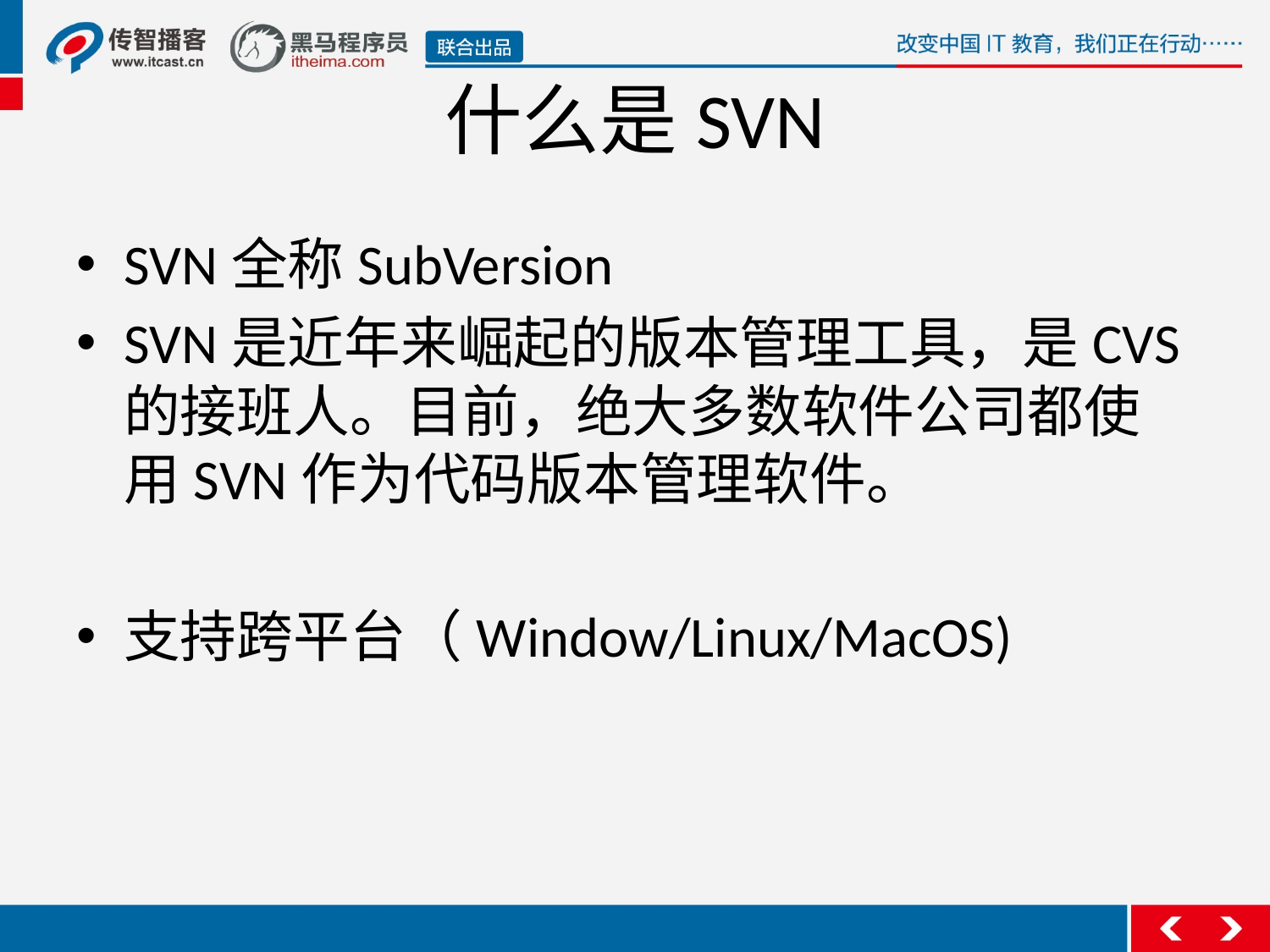

# 什么是SVN
SVN全称SubVersion
SVN是近年来崛起的版本管理工具，是CVS的接班人。目前，绝大多数软件公司都使用SVN作为代码版本管理软件。

支持跨平台（Window/Linux/MacOS)